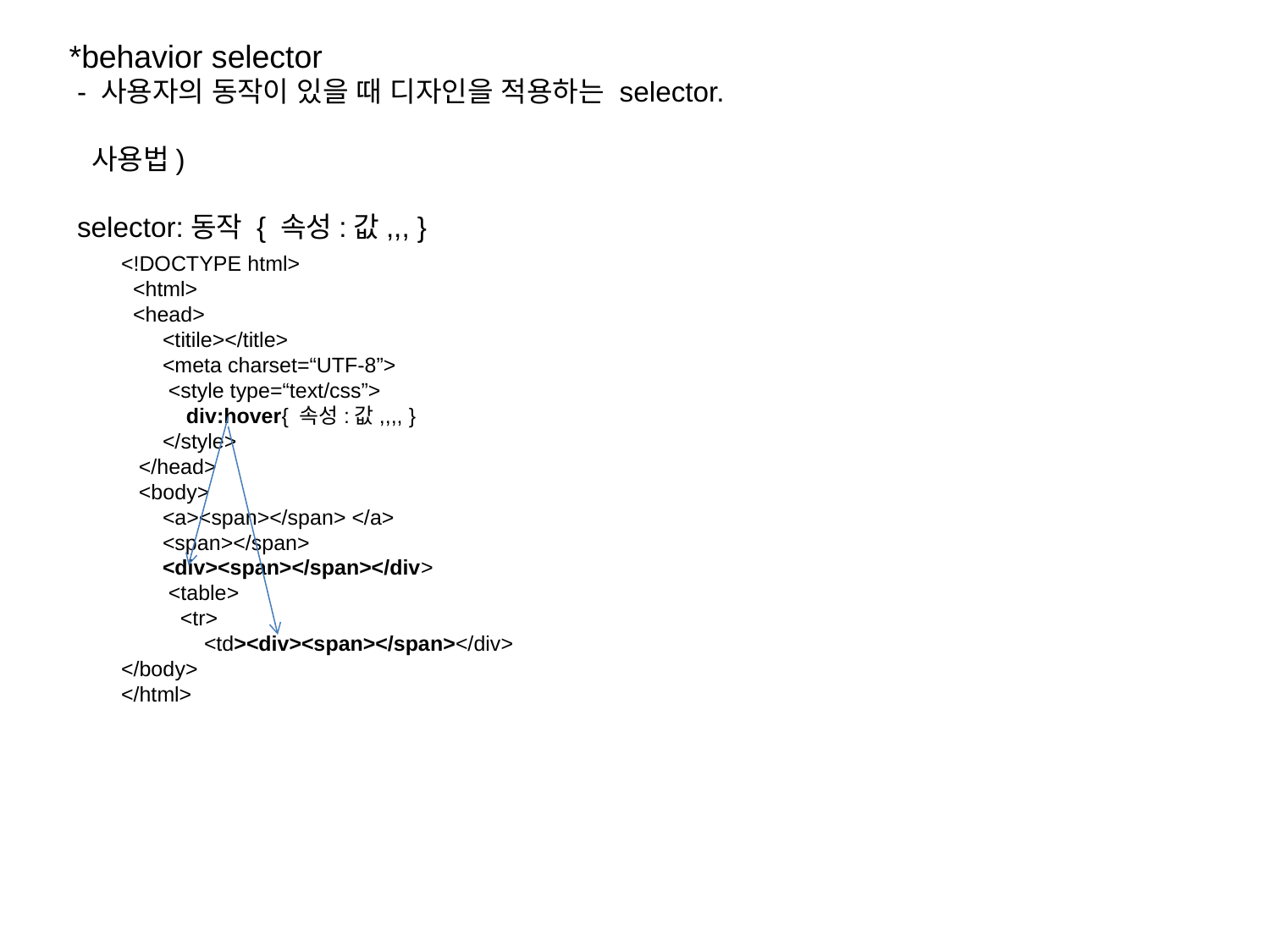

*behavior selector
 - 사용자의 동작이 있을 때 디자인을 적용하는 selector.

  사용법)

 selector:동작 { 속성:값,,, }
<!DOCTYPE html>
  <html>
  <head>
       <titile></title>
       <meta charset=“UTF-8”>
        <style type=“text/css”>
           div:hover{ 속성:값,,,, }
       </style>
   </head>
   <body>
       <a><span></span> </a>
       <span></span>
       <div><span></span></div>
        <table>
          <tr>
              <td><div><span></span></div>
</body>
</html>